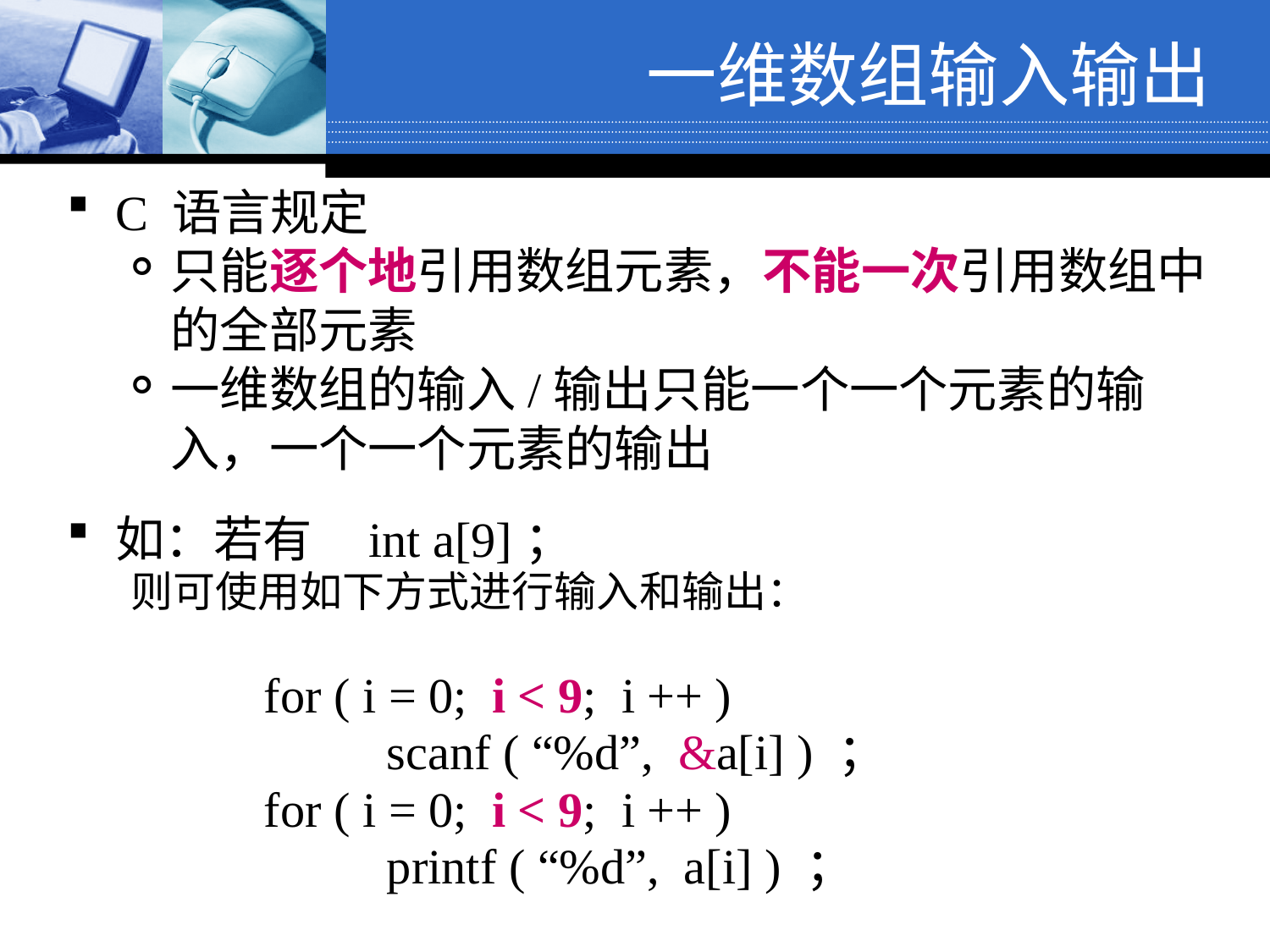

# 一维数组输入输出
C 语言规定
只能逐个地引用数组元素，不能一次引用数组中的全部元素
一维数组的输入/输出只能一个一个元素的输入，一个一个元素的输出

如：若有    int a[9]；
则可使用如下方式进行输入和输出：

                for ( i = 0;  i < 9;  i ++ )
                          scanf ( “%d”,  &a[i] ) ；
                for ( i = 0;  i < 9;  i ++ )
                          printf ( “%d”,  a[i] ) ；